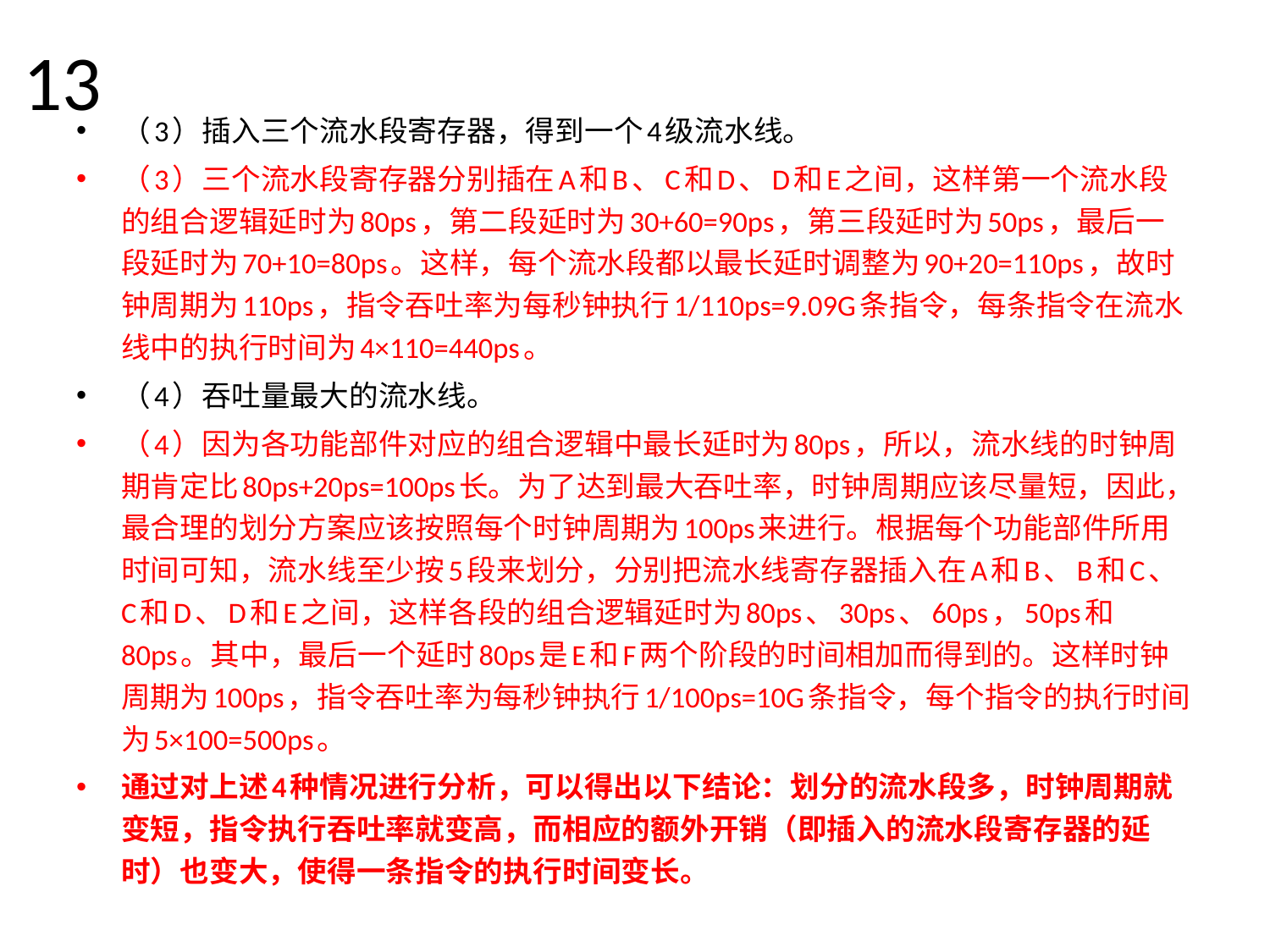

# 13
（3）插入三个流水段寄存器，得到一个4级流水线。
（3）三个流水段寄存器分别插在A和B、C和D、D和E之间，这样第一个流水段的组合逻辑延时为80ps，第二段延时为30+60=90ps，第三段延时为50ps，最后一段延时为70+10=80ps。这样，每个流水段都以最长延时调整为90+20=110ps，故时钟周期为110ps，指令吞吐率为每秒钟执行1/110ps=9.09G条指令，每条指令在流水线中的执行时间为4×110=440ps。
（4）吞吐量最大的流水线。
（4）因为各功能部件对应的组合逻辑中最长延时为80ps，所以，流水线的时钟周期肯定比80ps+20ps=100ps长。为了达到最大吞吐率，时钟周期应该尽量短，因此，最合理的划分方案应该按照每个时钟周期为100ps来进行。根据每个功能部件所用时间可知，流水线至少按5段来划分，分别把流水线寄存器插入在A和B、B和C、C和D、D和E之间，这样各段的组合逻辑延时为80ps、30ps、60ps，50ps和80ps。其中，最后一个延时80ps是E和F两个阶段的时间相加而得到的。这样时钟周期为100ps，指令吞吐率为每秒钟执行1/100ps=10G条指令，每个指令的执行时间为5×100=500ps。
通过对上述4种情况进行分析，可以得出以下结论：划分的流水段多，时钟周期就变短，指令执行吞吐率就变高，而相应的额外开销（即插入的流水段寄存器的延时）也变大，使得一条指令的执行时间变长。